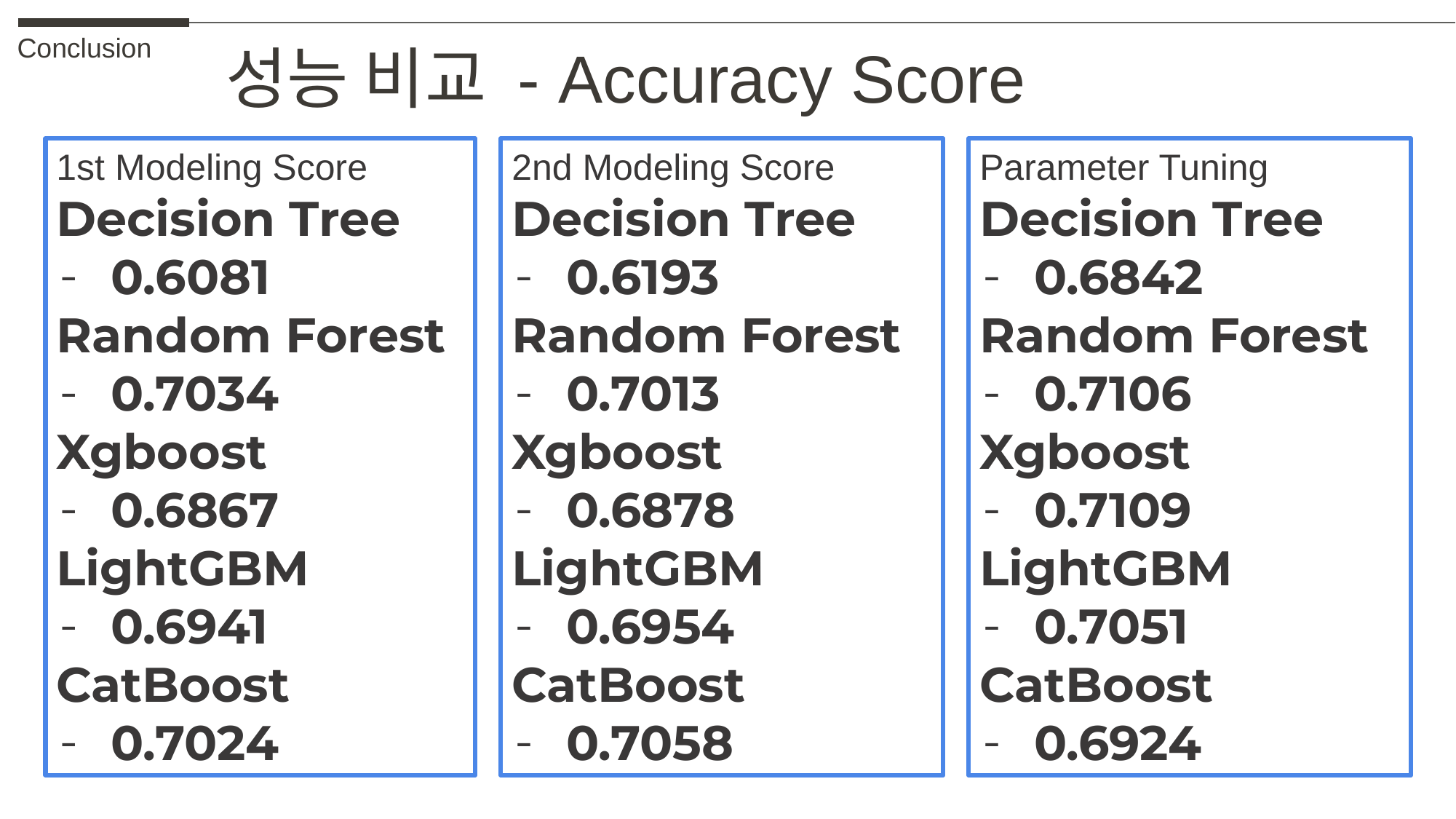

Conclusion
성능 비교 - Accuracy Score
1st Modeling Score
Decision Tree
0.6081
Random Forest
0.7034
Xgboost
0.6867
LightGBM
0.6941
CatBoost
0.7024
2nd Modeling Score
Decision Tree
0.6193
Random Forest
0.7013
Xgboost
0.6878
LightGBM
0.6954
CatBoost
0.7058
Parameter Tuning
Decision Tree
0.6842
Random Forest
0.7106
Xgboost
0.7109
LightGBM
0.7051
CatBoost
0.6924